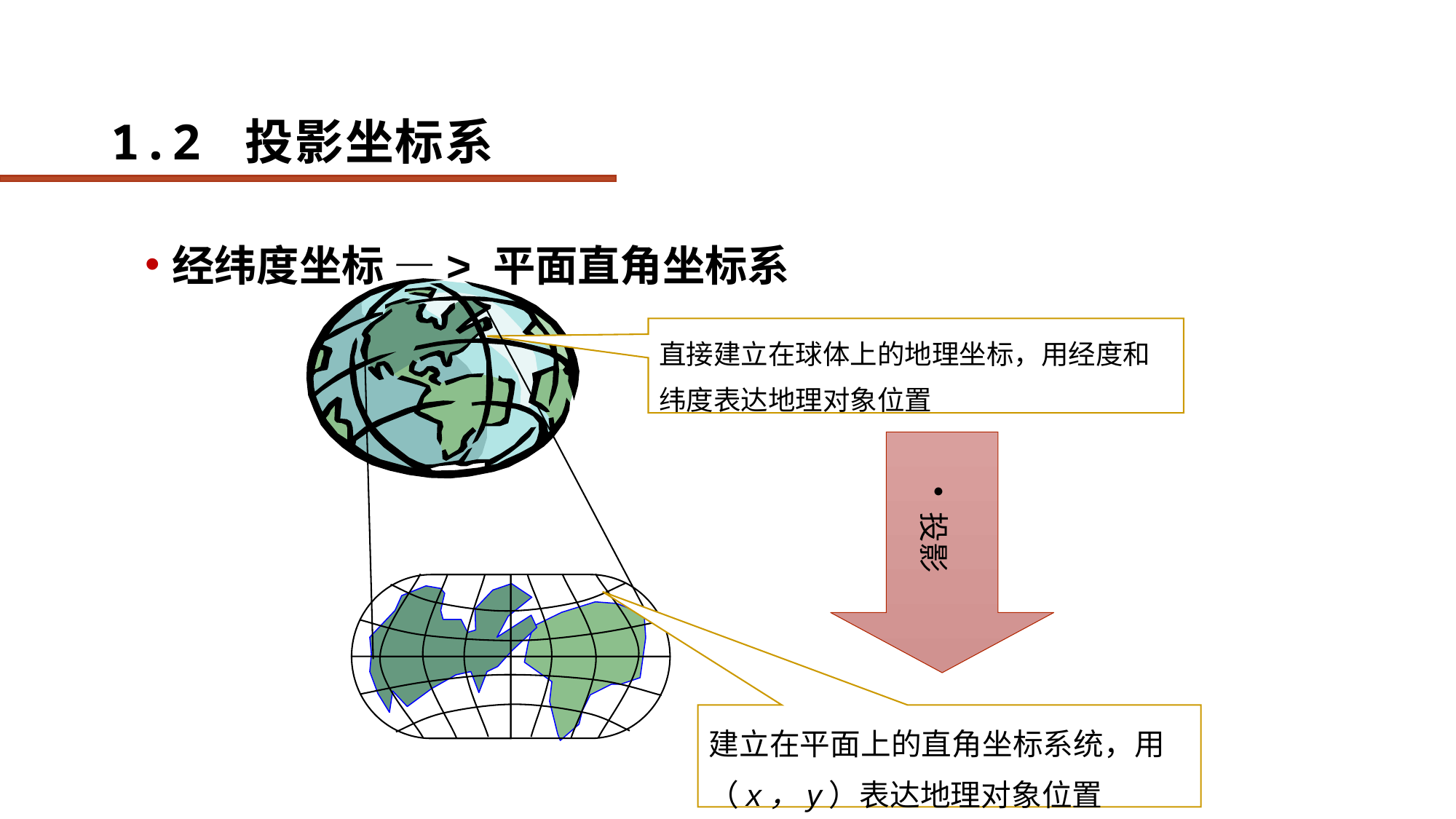

# 1.2 投影坐标系
经纬度坐标 —> 平面直角坐标系

直接建立在球体上的地理坐标，用经度和纬度表达地理对象位置

投影

建立在平面上的直角坐标系统，用（x，y）表达地理对象位置